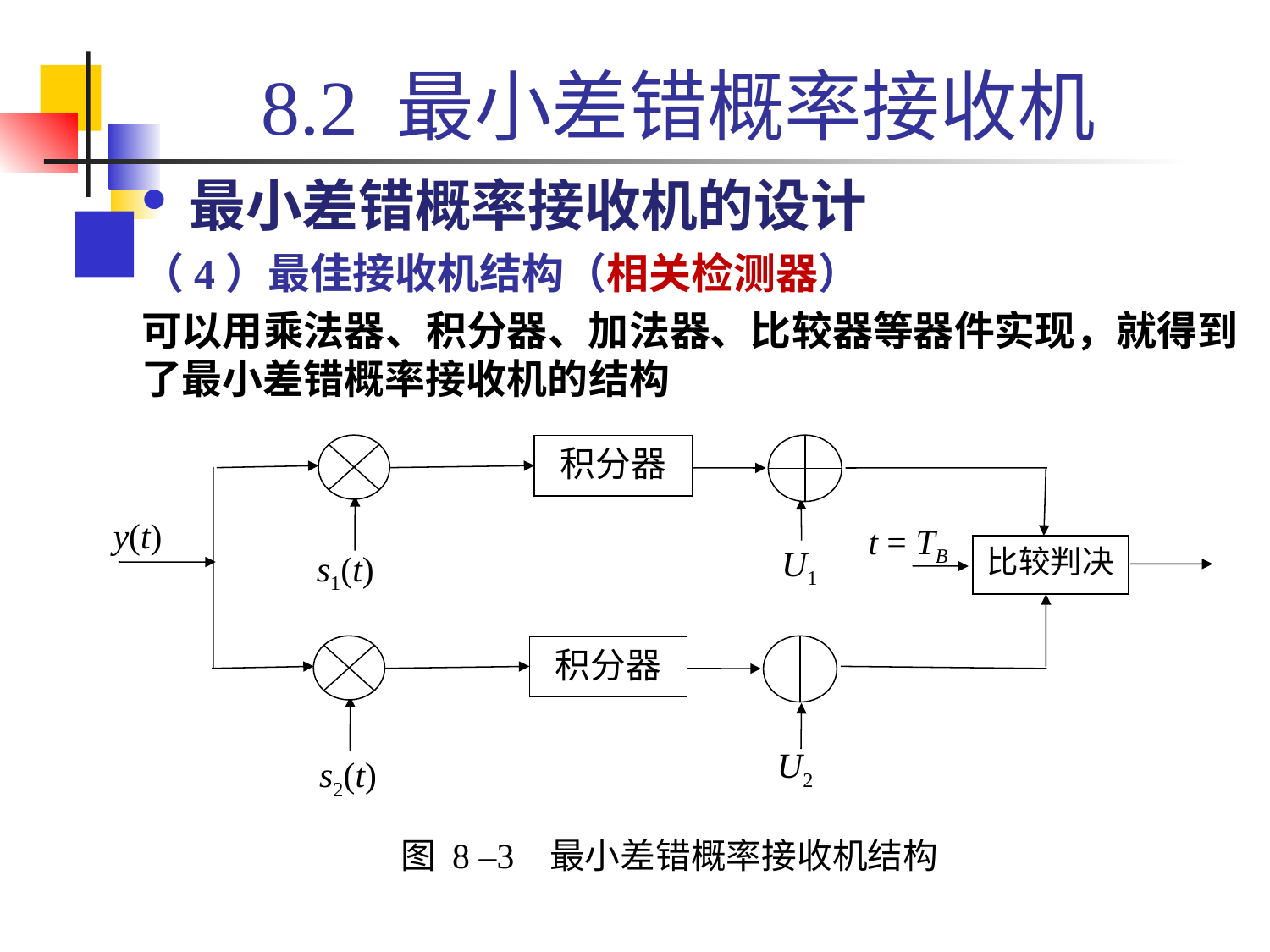

# 8.2 最小差错概率接收机
最小差错概率接收机的设计
（4）最佳接收机结构（相关检测器）
可以用乘法器、积分器、加法器、比较器等器件实现，就得到了最小差错概率接收机的结构

积分器

y(t)
t = TB
U1
比较判决

s1(t)

积分器

U2
s2(t)
图 8 –3   最小差错概率接收机结构
25